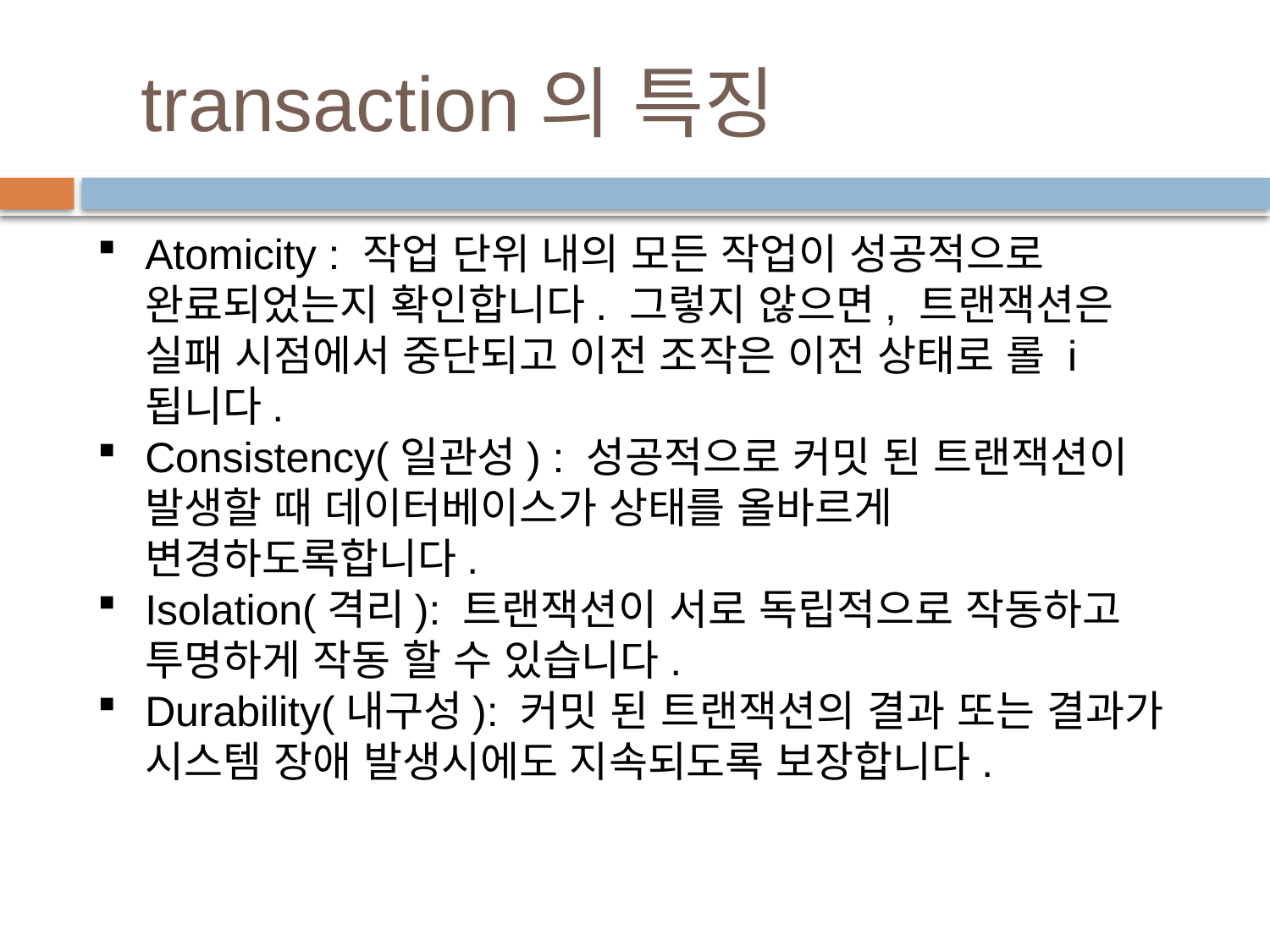

# transaction의 특징
Atomicity : 작업 단위 내의 모든 작업이 성공적으로 완료되었는지 확인합니다. 그렇지 않으면, 트랜잭션은 실패 시점에서 중단되고 이전 조작은 이전 상태로 롤 i됩니다.
Consistency(일관성) : 성공적으로 커밋 된 트랜잭션이 발생할 때 데이터베이스가 상태를 올바르게 변경하도록합니다.
Isolation(격리): 트랜잭션이 서로 독립적으로 작동하고 투명하게 작동 할 수 있습니다.
Durability(내구성): 커밋 된 트랜잭션의 결과 또는 결과가 시스템 장애 발생시에도 지속되도록 보장합니다.